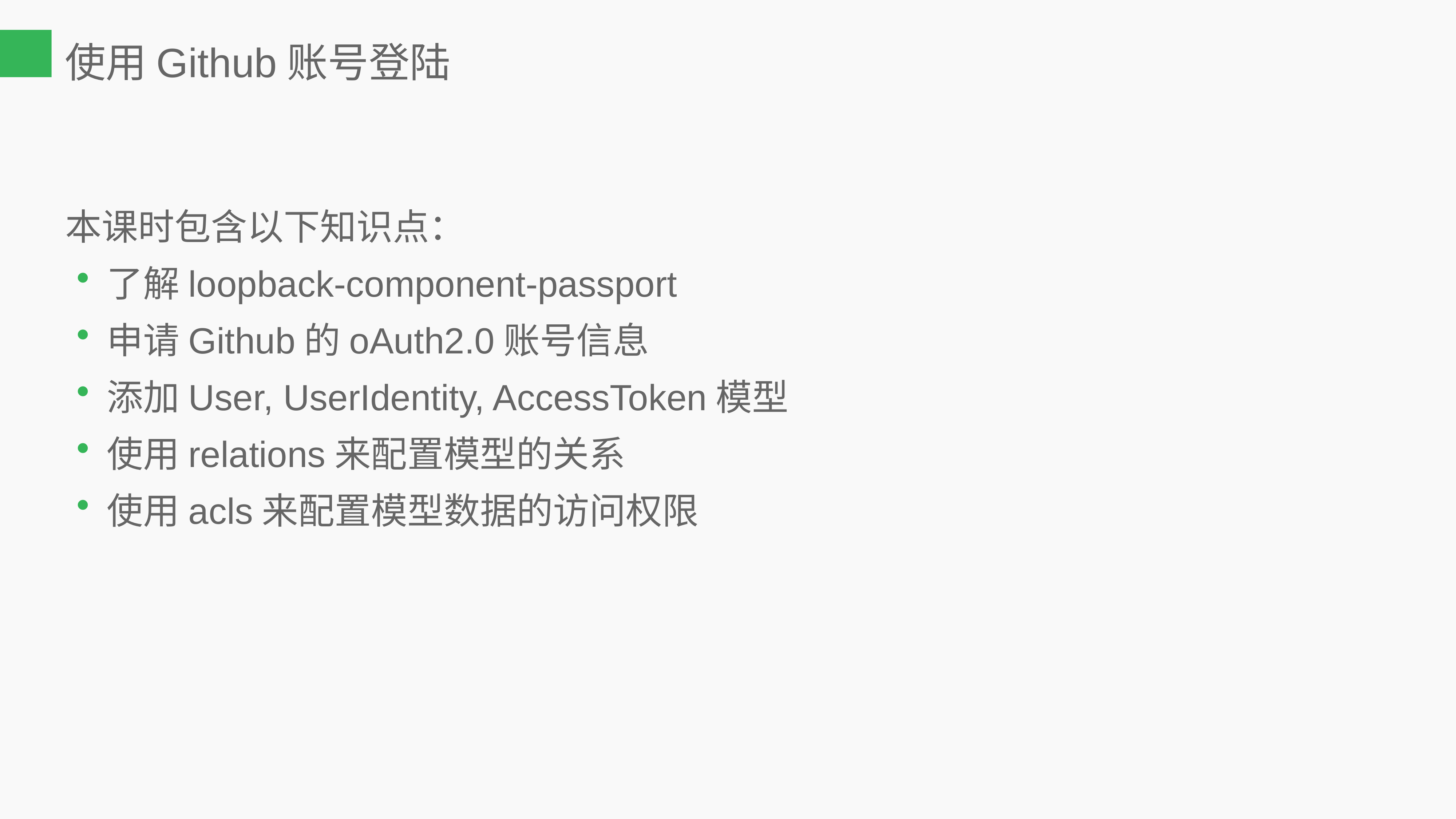

使用Github账号登陆
本课时包含以下知识点：
了解loopback-component-passport
申请Github的oAuth2.0账号信息
添加User, UserIdentity, AccessToken模型
使用relations来配置模型的关系
使用acls来配置模型数据的访问权限